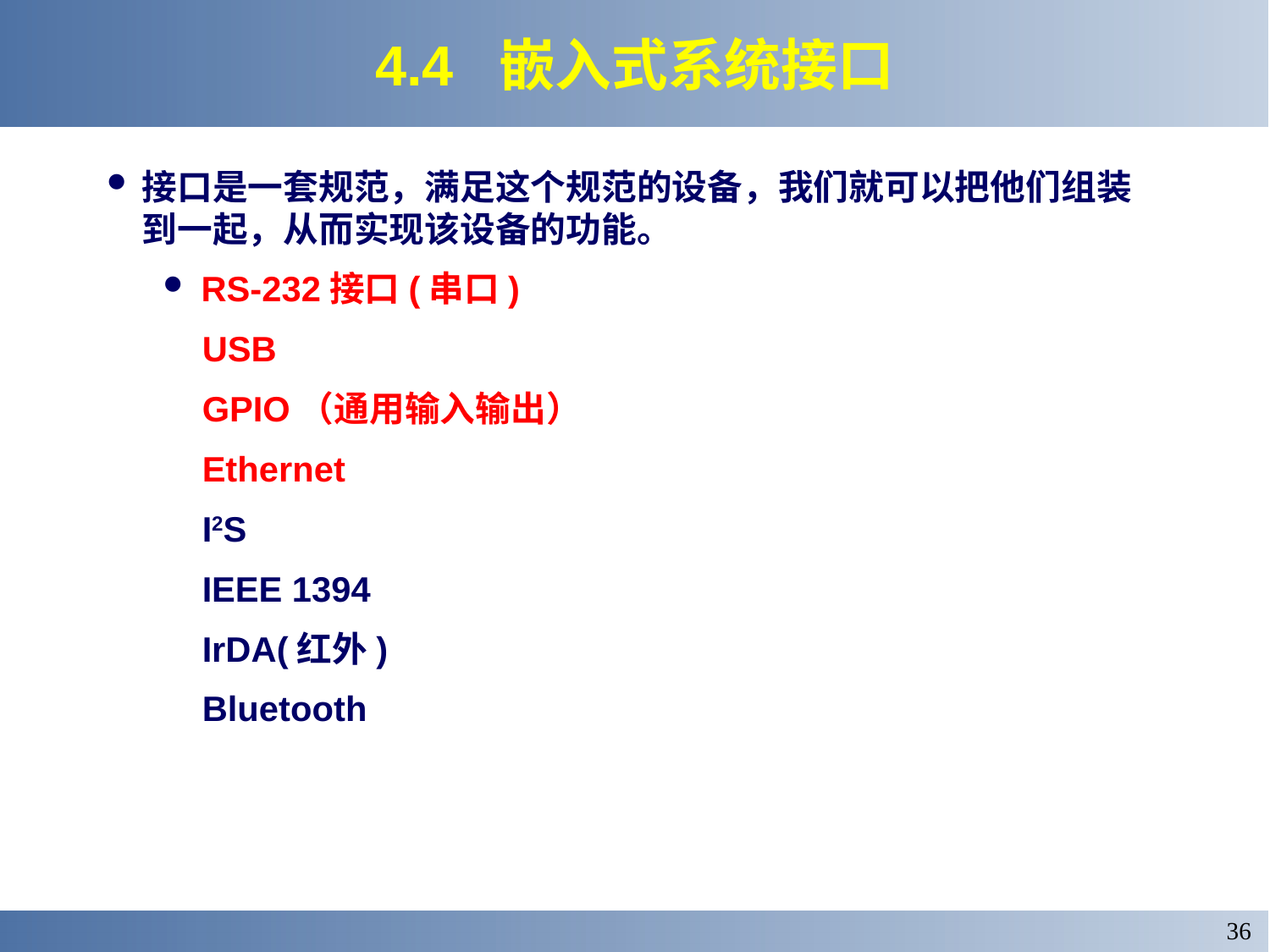

4.4  嵌入式系统接口
接口是一套规范，满足这个规范的设备，我们就可以把他们组装到一起，从而实现该设备的功能。
 RS-232接口(串口)
    USB
    GPIO（通用输入输出）
    Ethernet
    I2S
    IEEE 1394
    IrDA(红外)
    Bluetooth